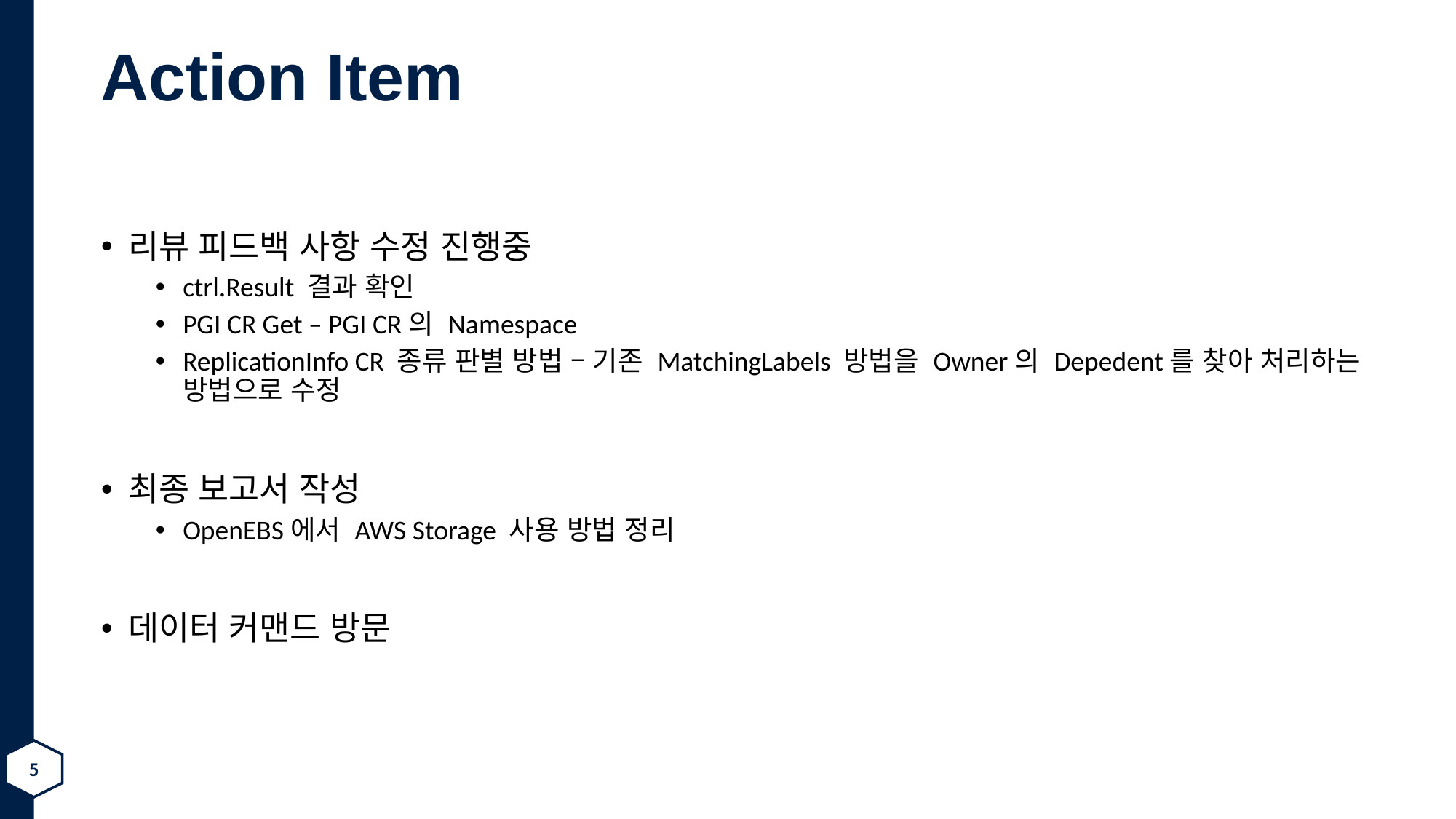

# Action Item

리뷰 피드백 사항 수정 진행중
ctrl.Result 결과 확인
PGI CR Get – PGI CR의 Namespace
ReplicationInfo CR 종류 판별 방법 – 기존 MatchingLabels 방법을 Owner의 Depedent를 찾아 처리하는 방법으로 수정

최종 보고서 작성
OpenEBS에서 AWS Storage 사용 방법 정리

데이터 커맨드 방문